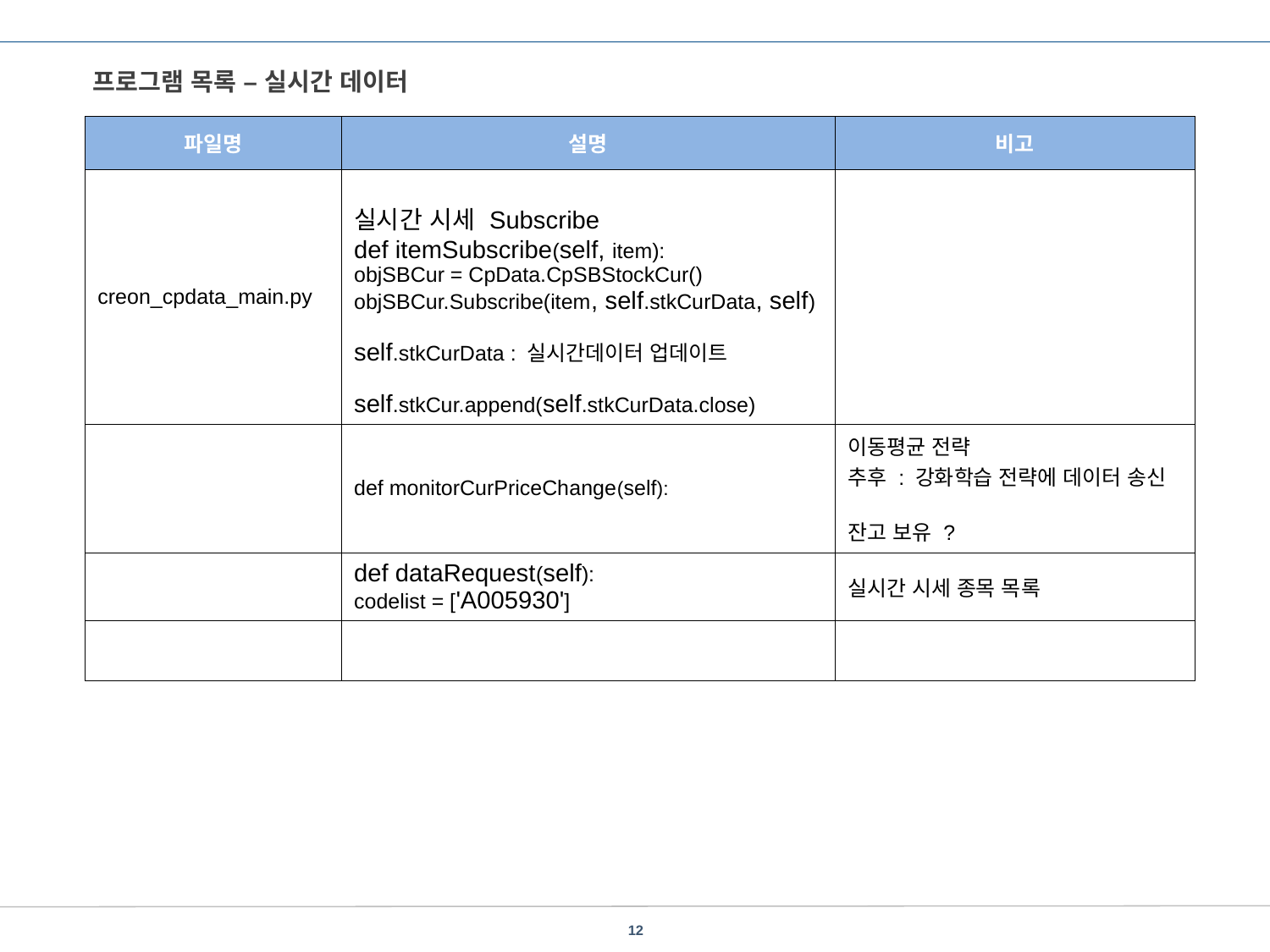

프로그램 목록 – 실시간 데이터
| 파일명 | 설명 | 비고 |
| --- | --- | --- |
| creon\_cpdata\_main.py | 실시간 시세 Subscribe def itemSubscribe(self, item): objSBCur = CpData.CpSBStockCur() objSBCur.Subscribe(item, self.stkCurData, self) self.stkCurData : 실시간데이터 업데이트 self.stkCur.append(self.stkCurData.close) |  |
|  | def monitorCurPriceChange(self): | 이동평균 전략 추후 : 강화학습 전략에 데이터 송신 잔고 보유 ? |
|  | def dataRequest(self): codelist = ['A005930'] | 실시간 시세 종목 목록 |
|  |  |  |